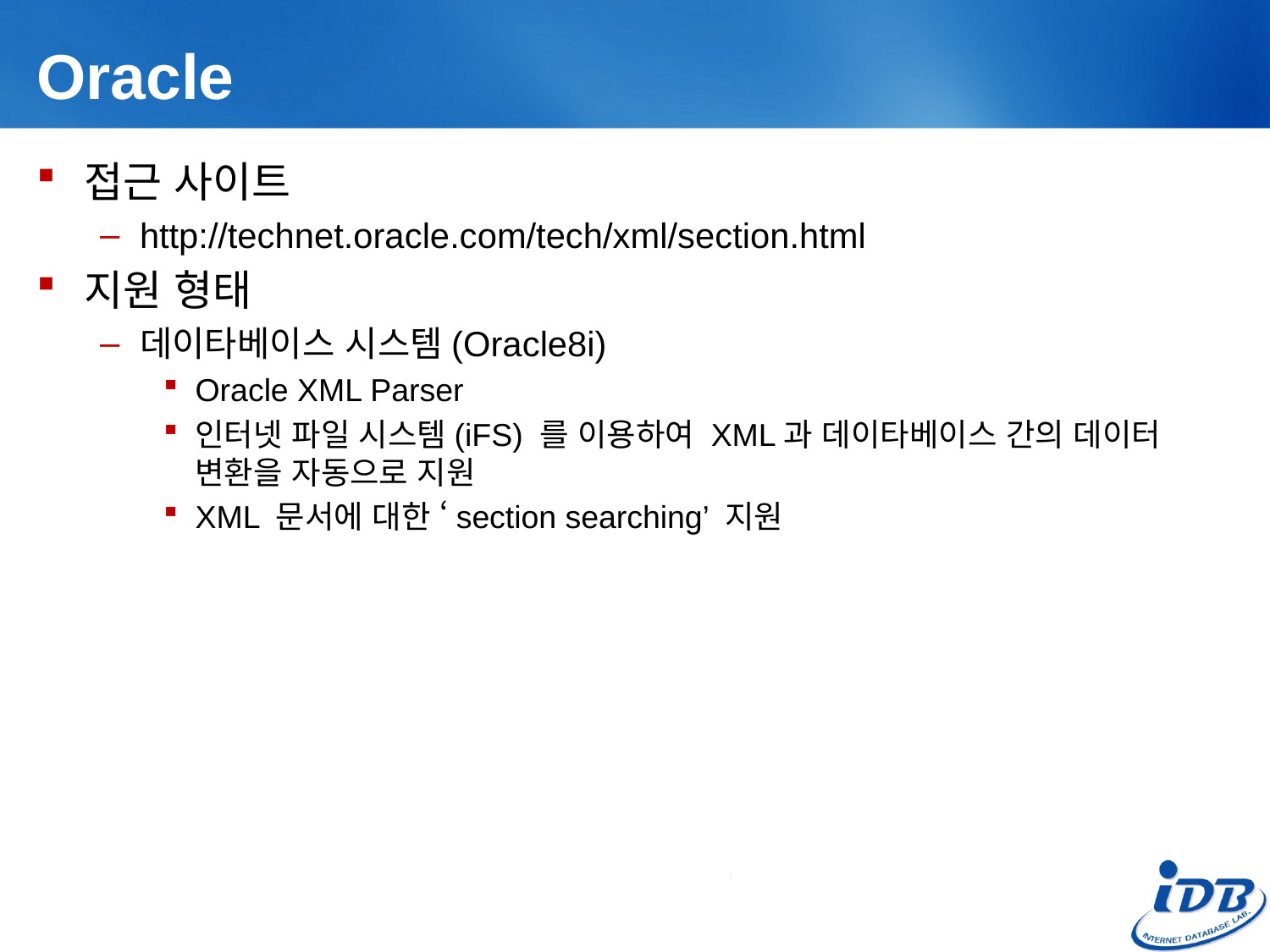

# Oracle
접근 사이트
http://technet.oracle.com/tech/xml/section.html
지원 형태
데이타베이스 시스템(Oracle8i)
Oracle XML Parser
인터넷 파일 시스템(iFS) 를 이용하여 XML과 데이타베이스 간의 데이터 변환을 자동으로 지원
XML 문서에 대한 ‘section searching’ 지원